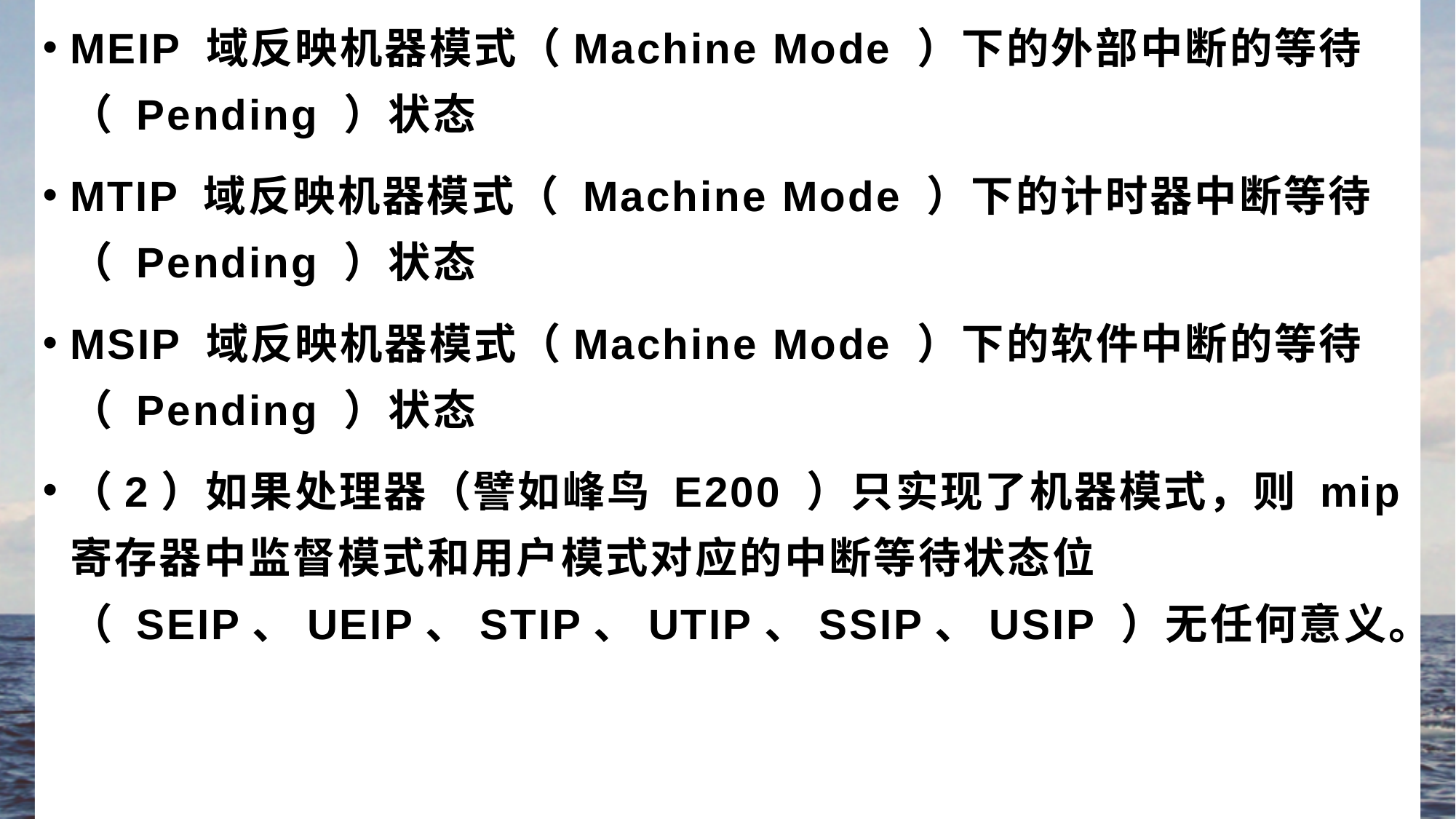

MEIP 域反映机器模式（Machine Mode ）下的外部中断的等待（ Pending ）状态
MTIP 域反映机器模式（ Machine Mode ）下的计时器中断等待（ Pending ）状态
MSIP 域反映机器模式（Machine Mode ）下的软件中断的等待（ Pending ）状态
（2）如果处理器（譬如峰鸟 E200 ）只实现了机器模式，则 mip 寄存器中监督模式和用户模式对应的中断等待状态位（ SEIP、UEIP、STIP、UTIP、SSIP、USIP ）无任何意义。